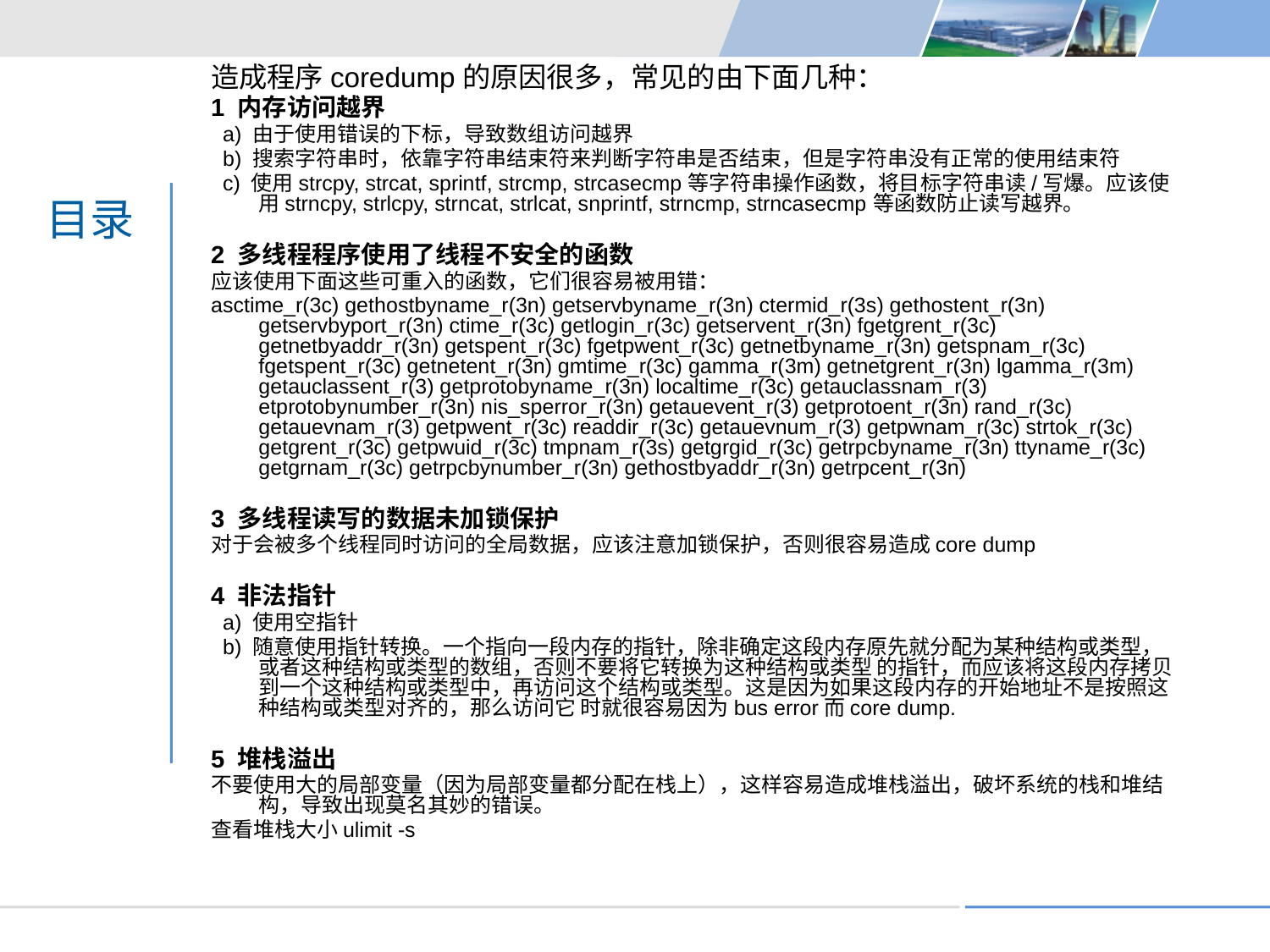

造成程序coredump的原因很多，常见的由下面几种：
1 内存访问越界
  a) 由于使用错误的下标，导致数组访问越界
  b) 搜索字符串时，依靠字符串结束符来判断字符串是否结束，但是字符串没有正常的使用结束符
  c) 使用strcpy, strcat, sprintf, strcmp, strcasecmp等字符串操作函数，将目标字符串读/写爆。应该使用strncpy, strlcpy, strncat, strlcat, snprintf, strncmp, strncasecmp等函数防止读写越界。

2 多线程程序使用了线程不安全的函数
应该使用下面这些可重入的函数，它们很容易被用错：
asctime_r(3c) gethostbyname_r(3n) getservbyname_r(3n) ctermid_r(3s) gethostent_r(3n) getservbyport_r(3n) ctime_r(3c) getlogin_r(3c) getservent_r(3n) fgetgrent_r(3c) getnetbyaddr_r(3n) getspent_r(3c) fgetpwent_r(3c) getnetbyname_r(3n) getspnam_r(3c) fgetspent_r(3c) getnetent_r(3n) gmtime_r(3c) gamma_r(3m) getnetgrent_r(3n) lgamma_r(3m) getauclassent_r(3) getprotobyname_r(3n) localtime_r(3c) getauclassnam_r(3) etprotobynumber_r(3n) nis_sperror_r(3n) getauevent_r(3) getprotoent_r(3n) rand_r(3c) getauevnam_r(3) getpwent_r(3c) readdir_r(3c) getauevnum_r(3) getpwnam_r(3c) strtok_r(3c) getgrent_r(3c) getpwuid_r(3c) tmpnam_r(3s) getgrgid_r(3c) getrpcbyname_r(3n) ttyname_r(3c) getgrnam_r(3c) getrpcbynumber_r(3n) gethostbyaddr_r(3n) getrpcent_r(3n)

3 多线程读写的数据未加锁保护
对于会被多个线程同时访问的全局数据，应该注意加锁保护，否则很容易造成core dump

4 非法指针
  a) 使用空指针
  b) 随意使用指针转换。一个指向一段内存的指针，除非确定这段内存原先就分配为某种结构或类型，或者这种结构或类型的数组，否则不要将它转换为这种结构或类型 的指针，而应该将这段内存拷贝到一个这种结构或类型中，再访问这个结构或类型。这是因为如果这段内存的开始地址不是按照这种结构或类型对齐的，那么访问它 时就很容易因为bus error而core dump.

5 堆栈溢出
不要使用大的局部变量（因为局部变量都分配在栈上），这样容易造成堆栈溢出，破坏系统的栈和堆结构，导致出现莫名其妙的错误。
查看堆栈大小ulimit -s

目录